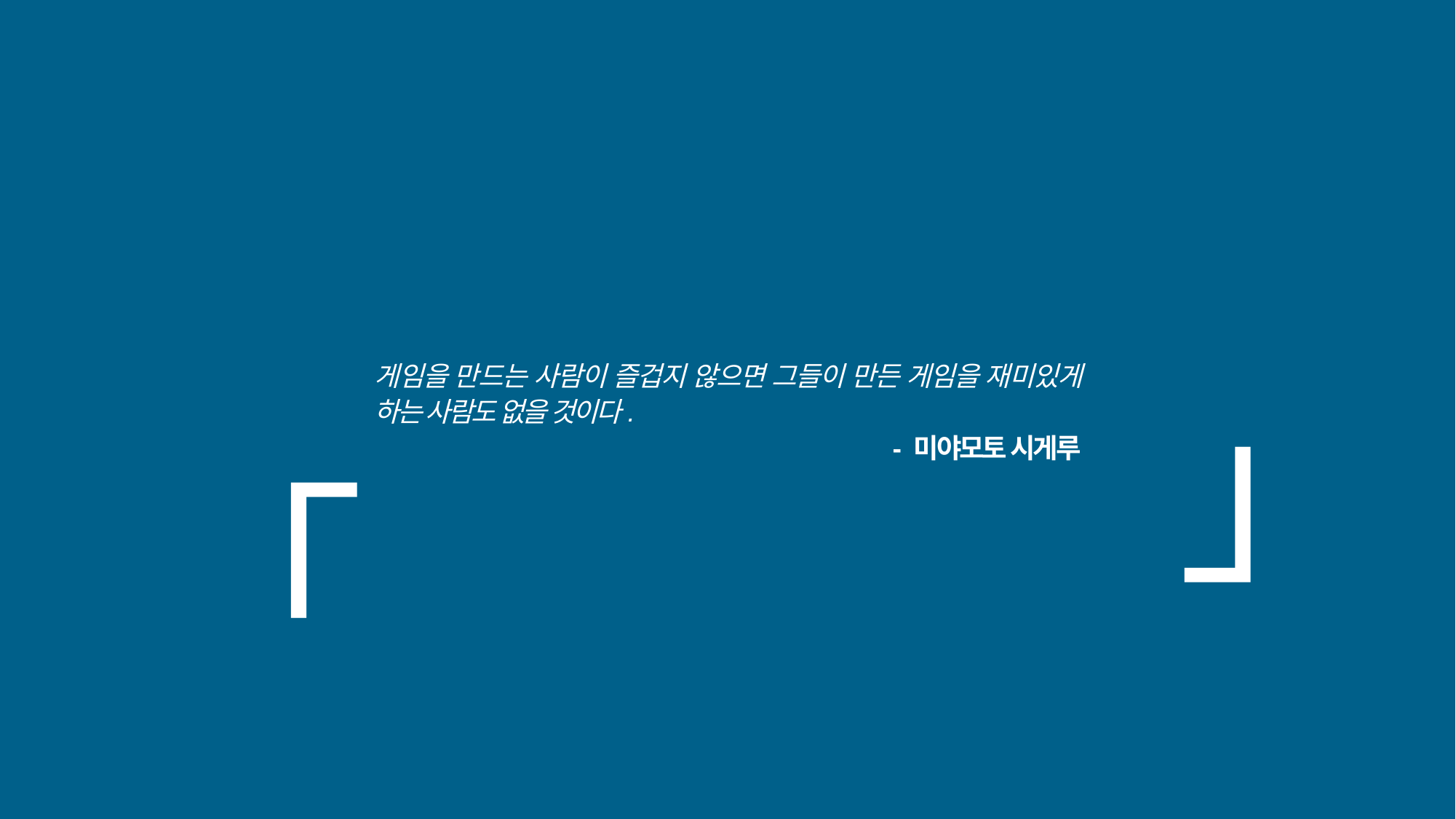

「
게임을 만드는 사람이 즐겁지 않으면 그들이 만든 게임을 재미있게 하는 사람도 없을 것이다.
- 미야모토 시게루
」